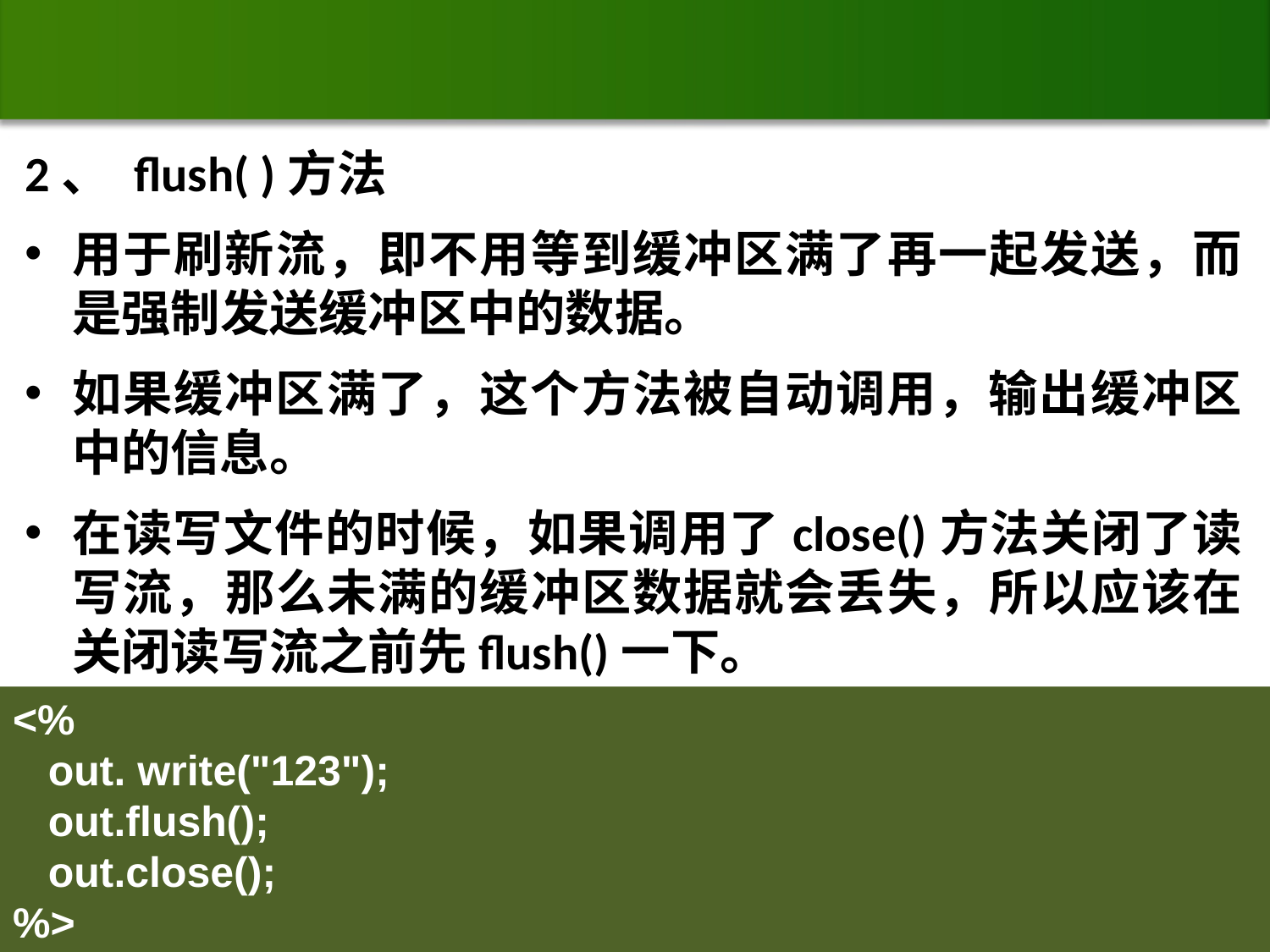

#
2、 flush( )方法
用于刷新流，即不用等到缓冲区满了再一起发送，而是强制发送缓冲区中的数据。
如果缓冲区满了，这个方法被自动调用，输出缓冲区中的信息。
在读写文件的时候，如果调用了close()方法关闭了读写流，那么未满的缓冲区数据就会丢失，所以应该在关闭读写流之前先flush()一下。
<%
   out. write("123");
   out.flush();
   out.close();
%>